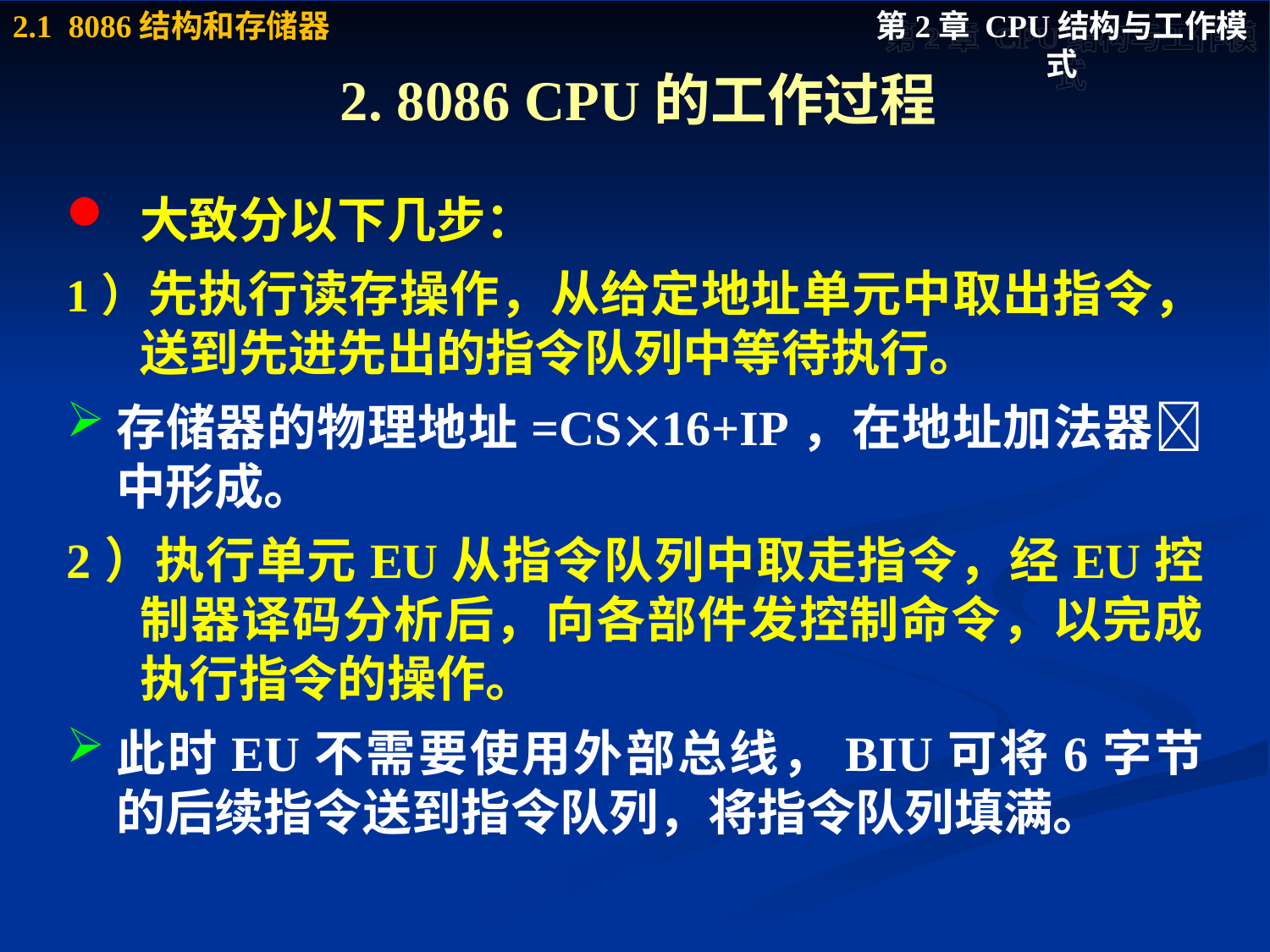

# 2. 8086 CPU的工作过程
大致分以下几步：
1）先执行读存操作，从给定地址单元中取出指令，送到先进先出的指令队列中等待执行。
存储器的物理地址=CS×16+IP，在地址加法器Σ中形成。
2）执行单元EU从指令队列中取走指令，经EU控制器译码分析后，向各部件发控制命令，以完成执行指令的操作。
此时EU不需要使用外部总线，BIU可将6字节的后续指令送到指令队列，将指令队列填满。